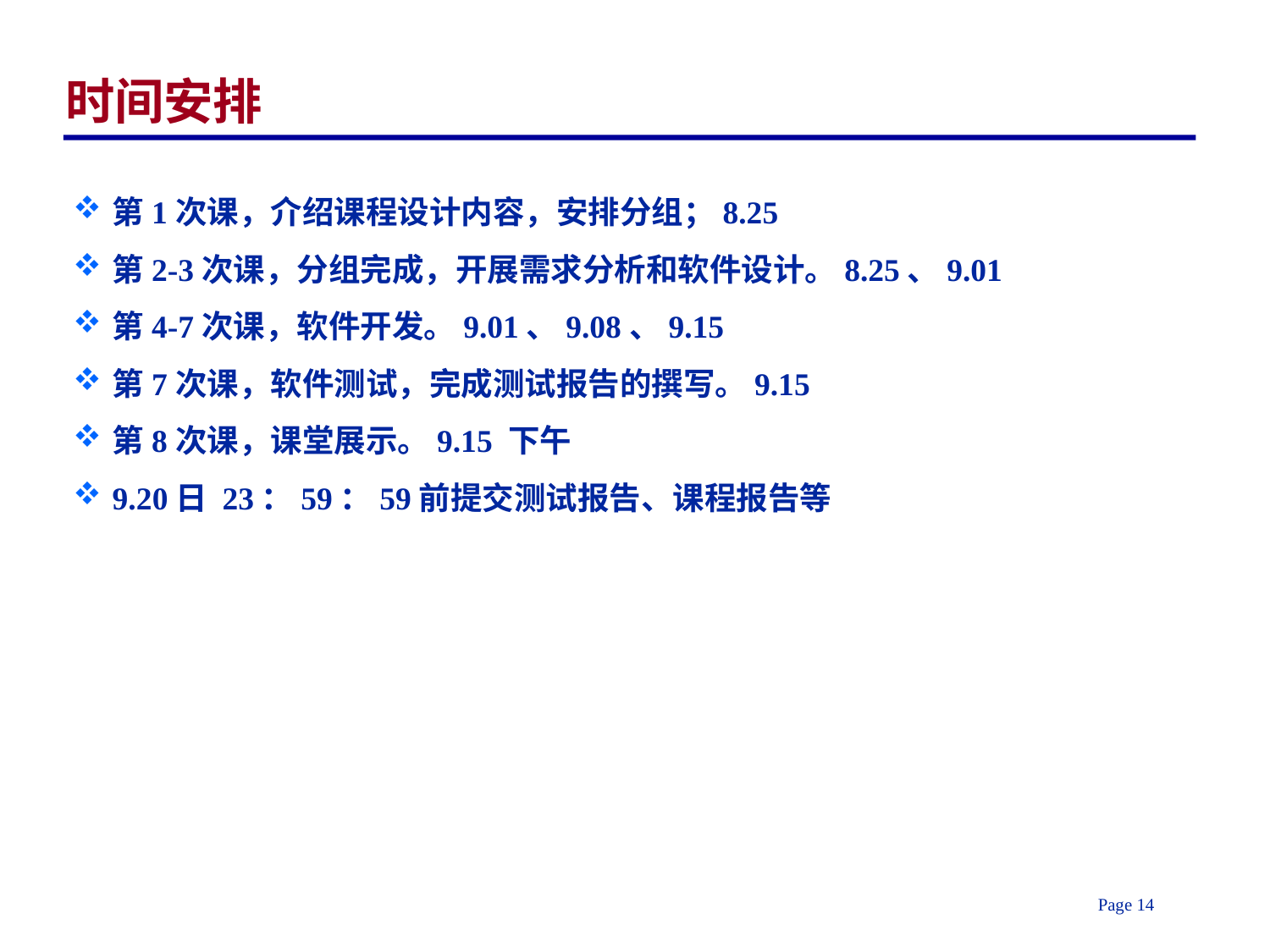

# 时间安排
第1次课，介绍课程设计内容，安排分组；8.25
第2-3次课，分组完成，开展需求分析和软件设计。8.25、9.01
第4-7次课，软件开发。9.01、9.08、9.15
第7次课，软件测试，完成测试报告的撰写。9.15
第8次课，课堂展示。9.15 下午
9.20日 23：59：59前提交测试报告、课程报告等